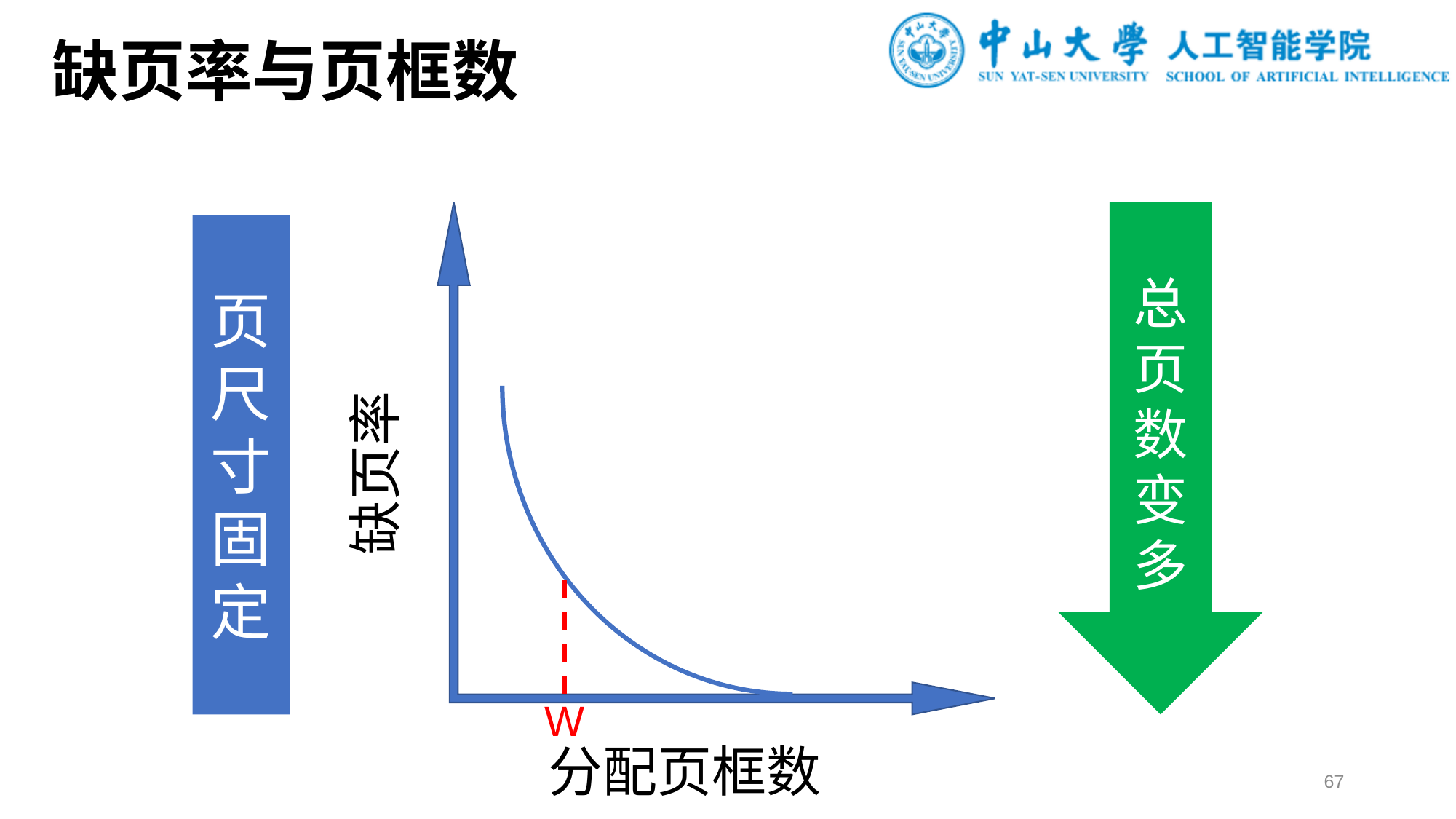

# 缺页率与页框数

总页数变多
页尺寸固定
缺页率
W
分配页框数
67